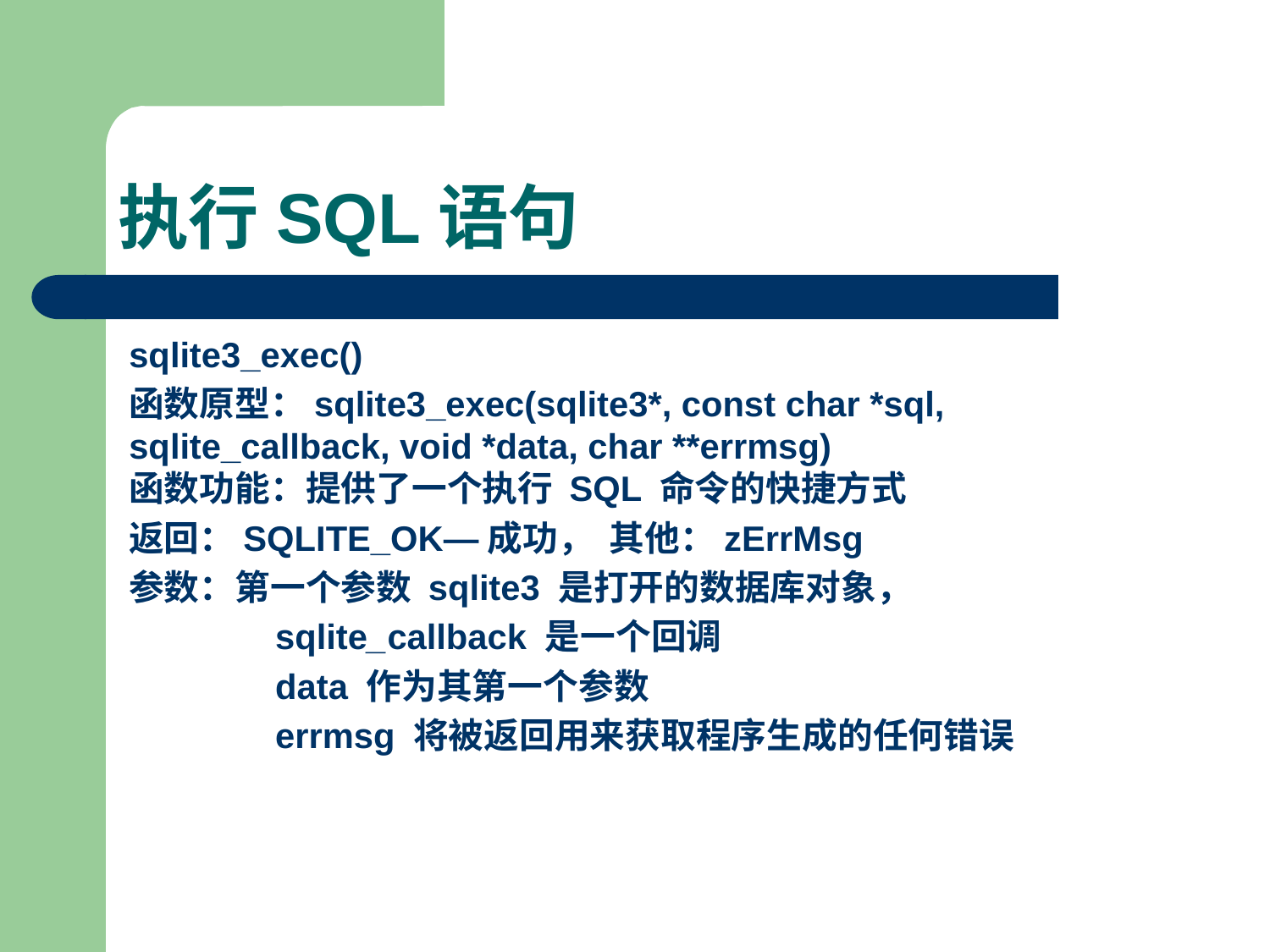

# 执行SQL语句
sqlite3_exec()
函数原型：sqlite3_exec(sqlite3*, const char *sql, sqlite_callback, void *data, char **errmsg)
函数功能：提供了一个执行 SQL 命令的快捷方式
返回：SQLITE_OK—成功，  其他：zErrMsg
参数：第一个参数 sqlite3 是打开的数据库对象，
	  sqlite_callback 是一个回调
	  data 作为其第一个参数
	  errmsg 将被返回用来获取程序生成的任何错误